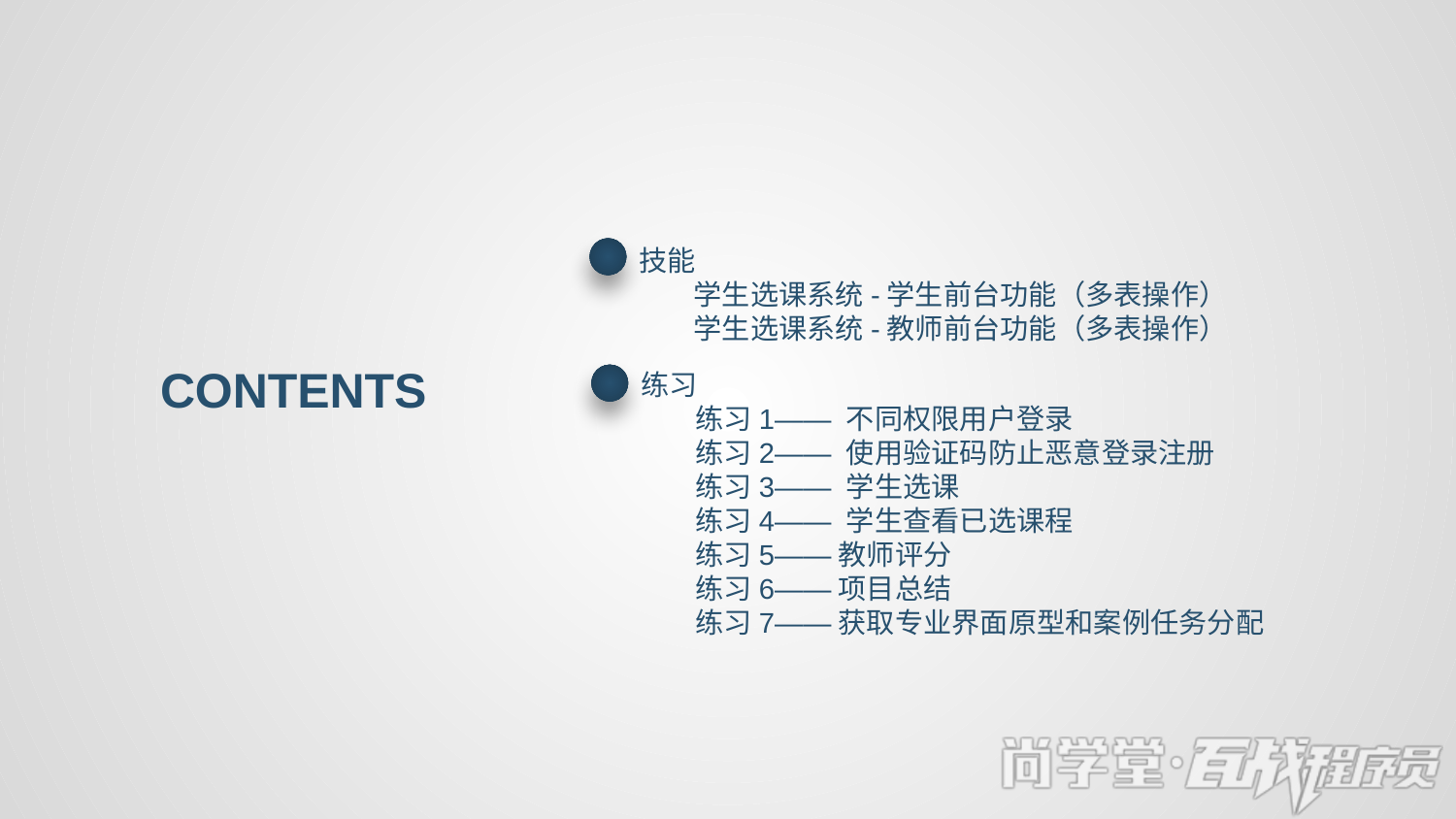

技能
学生选课系统-学生前台功能（多表操作）
学生选课系统-教师前台功能（多表操作）

CONTENTS
练习
练习1—— 不同权限用户登录
练习2—— 使用验证码防止恶意登录注册
练习3—— 学生选课
练习4—— 学生查看已选课程
练习5——教师评分
练习6——项目总结
练习7——获取专业界面原型和案例任务分配